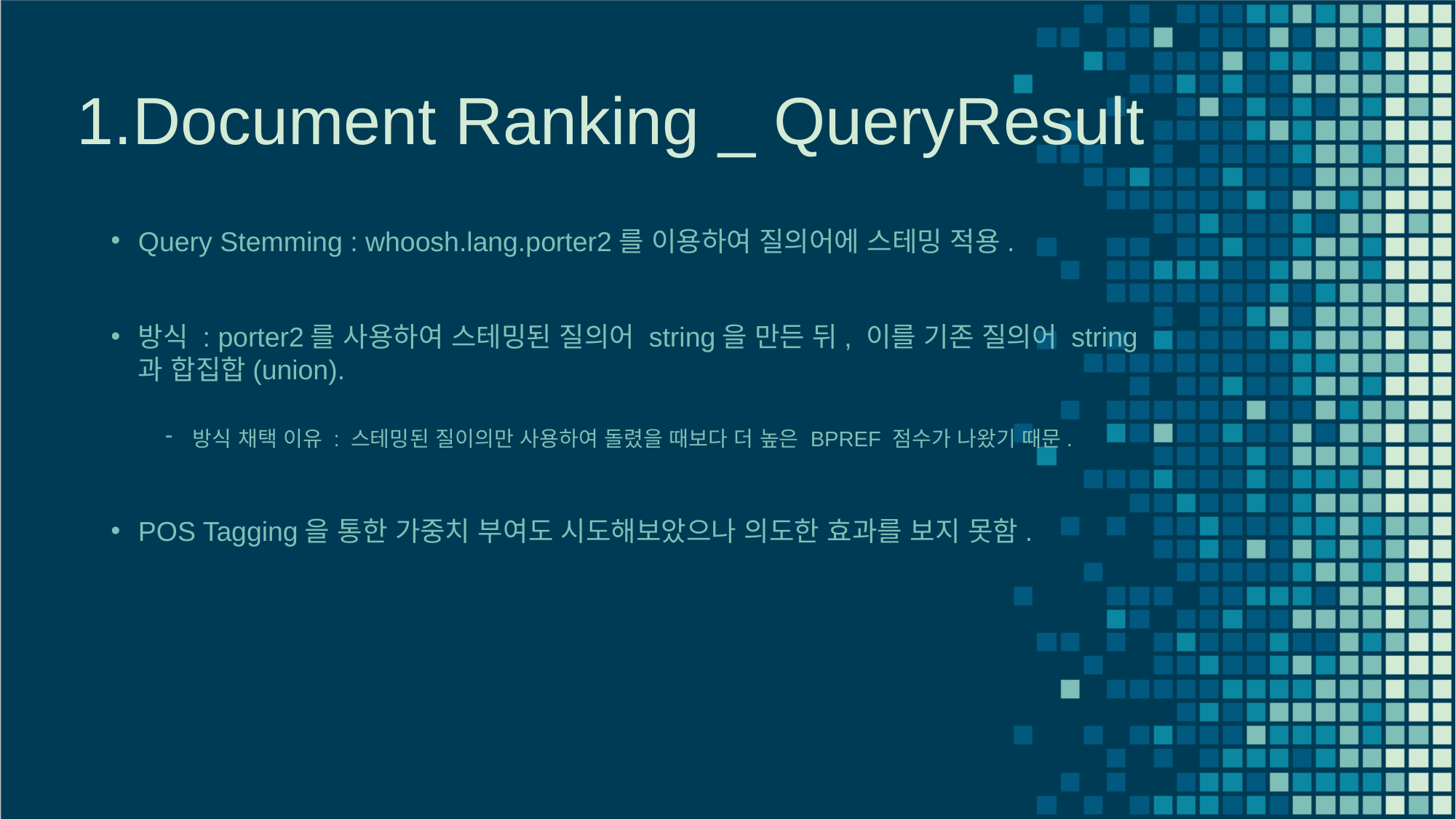

# 1.Document Ranking _ QueryResult
Query Stemming : whoosh.lang.porter2를 이용하여 질의어에 스테밍 적용.

방식 : porter2를 사용하여 스테밍된 질의어 string을 만든 뒤, 이를 기존 질의어 string과 합집합(union).
방식 채택 이유 : 스테밍된 질이의만 사용하여 돌렸을 때보다 더 높은 BPREF 점수가 나왔기 때문.

POS Tagging을 통한 가중치 부여도 시도해보았으나 의도한 효과를 보지 못함.